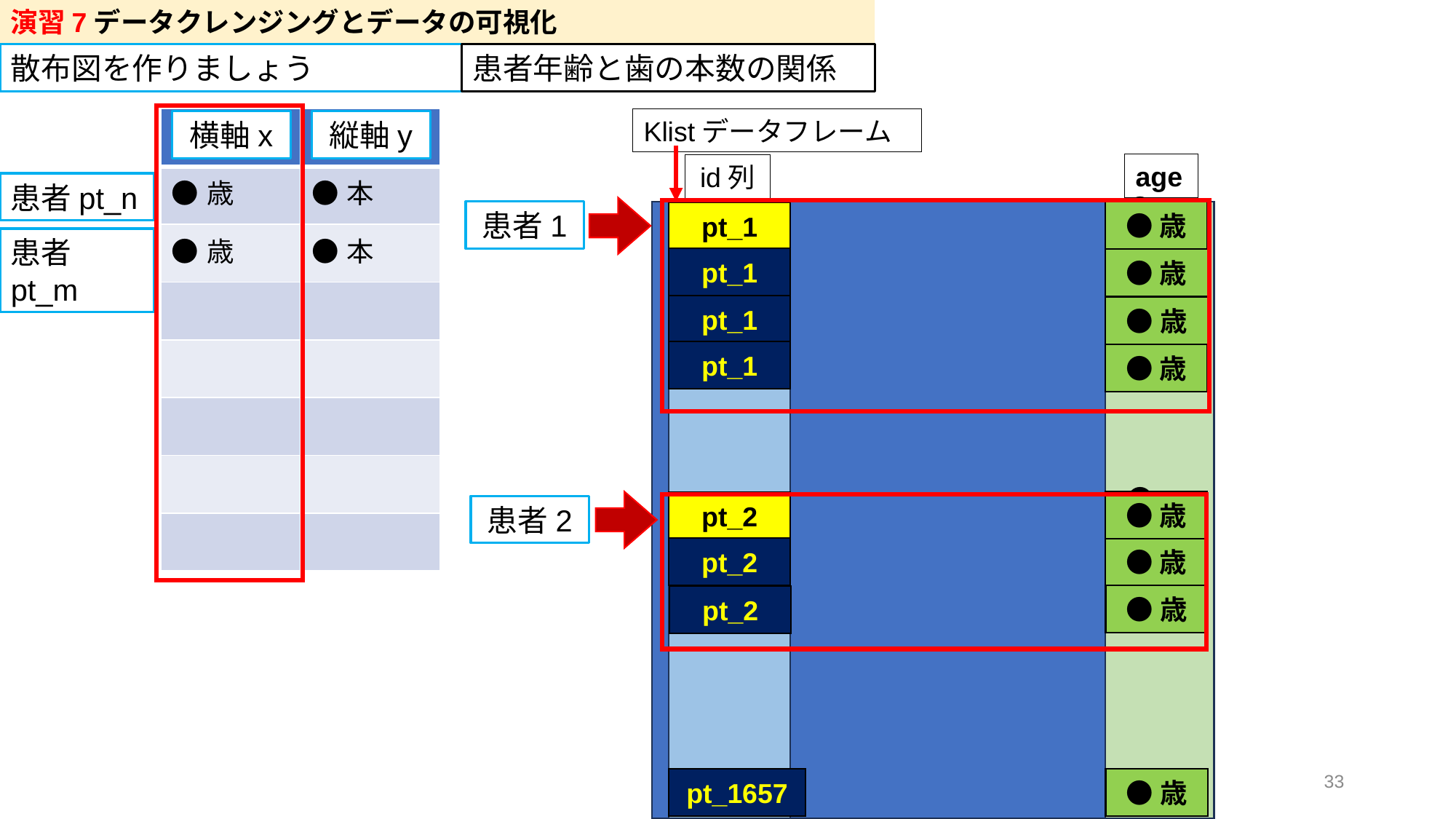

演習7データクレンジングとデータの可視化
散布図を作りましょう
患者年齢と歯の本数の関係

Klistデータフレーム
|  |  |
| --- | --- |
| ●歳 | ●本 |
| ●歳 | ●本 |
|  |  |
|  |  |
|  |  |
|  |  |
|  |  |
横軸x
縦軸y
age
id列
患者pt_n

●歳
●歳
患者1

pt_1
患者pt_m
pt_1
●歳
pt_1
●歳
pt_1
●歳

●歳
●歳
pt_2

患者2
●歳
pt_2
●歳
pt_2
33
●歳
pt_1657